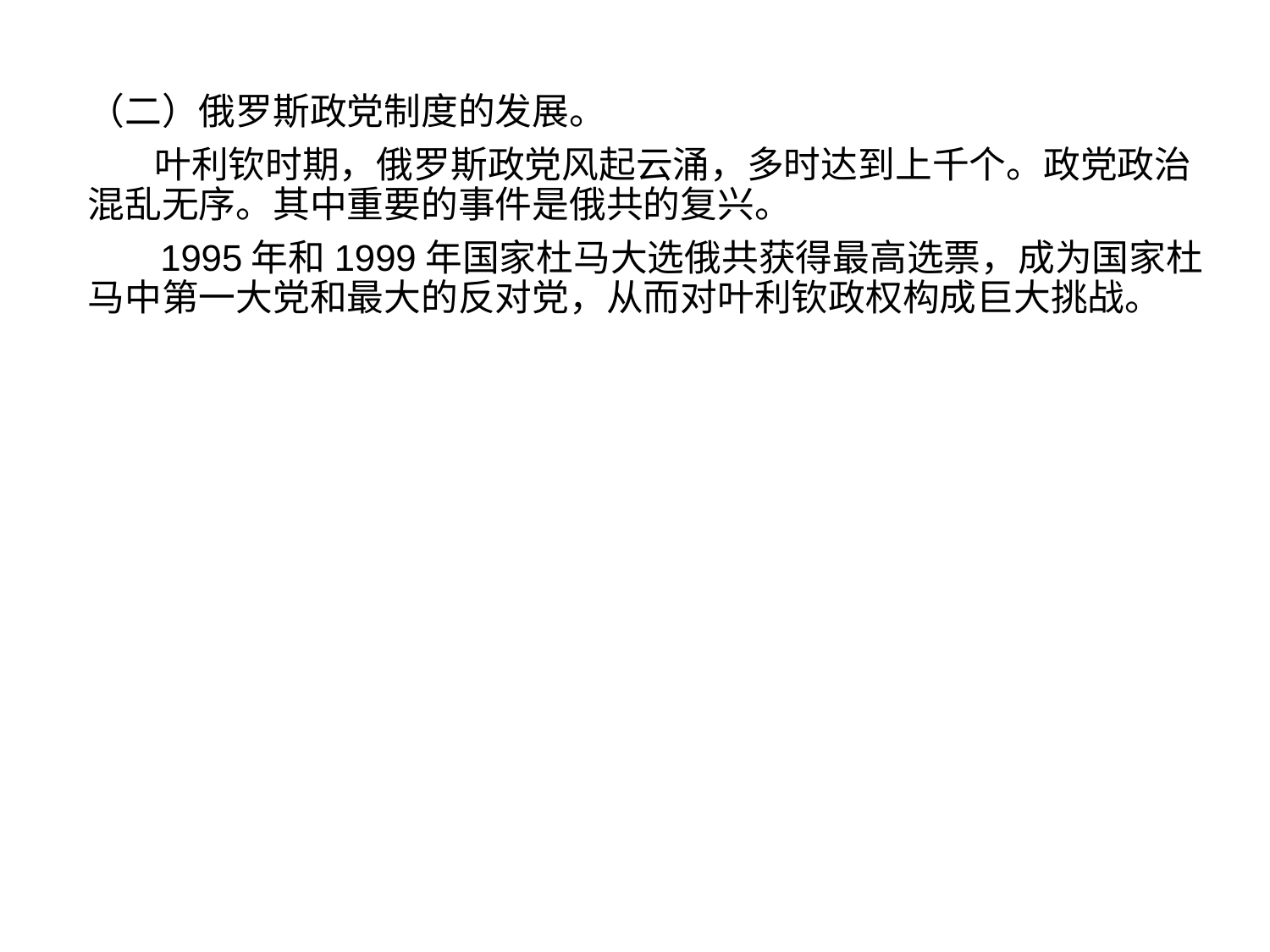

（二）俄罗斯政党制度的发展。
       叶利钦时期，俄罗斯政党风起云涌，多时达到上千个。政党政治混乱无序。其中重要的事件是俄共的复兴。
       1995年和1999年国家杜马大选俄共获得最高选票，成为国家杜马中第一大党和最大的反对党，从而对叶利钦政权构成巨大挑战。